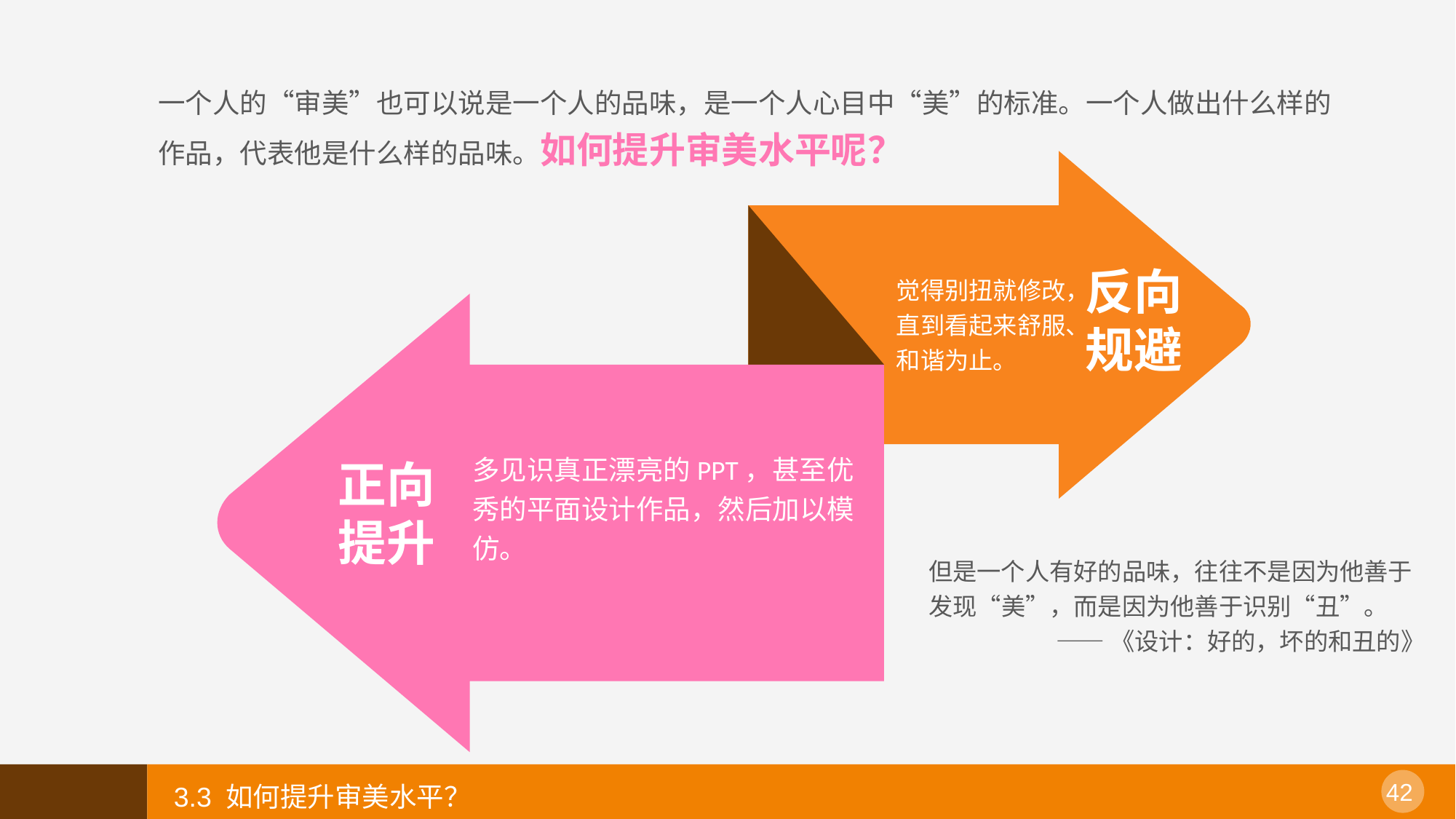

一个人的“审美”也可以说是一个人的品味，是一个人心目中“美”的标准。一个人做出什么样的作品，代表他是什么样的品味。如何提升审美水平呢？

反向
规避
觉得别扭就修改，直到看起来舒服、和谐为止。

多见识真正漂亮的PPT，甚至优秀的平面设计作品，然后加以模仿。
正向
提升
但是一个人有好的品味，往往不是因为他善于发现“美”，而是因为他善于识别“丑”。
——《设计：好的，坏的和丑的》
3.3 如何提升审美水平？